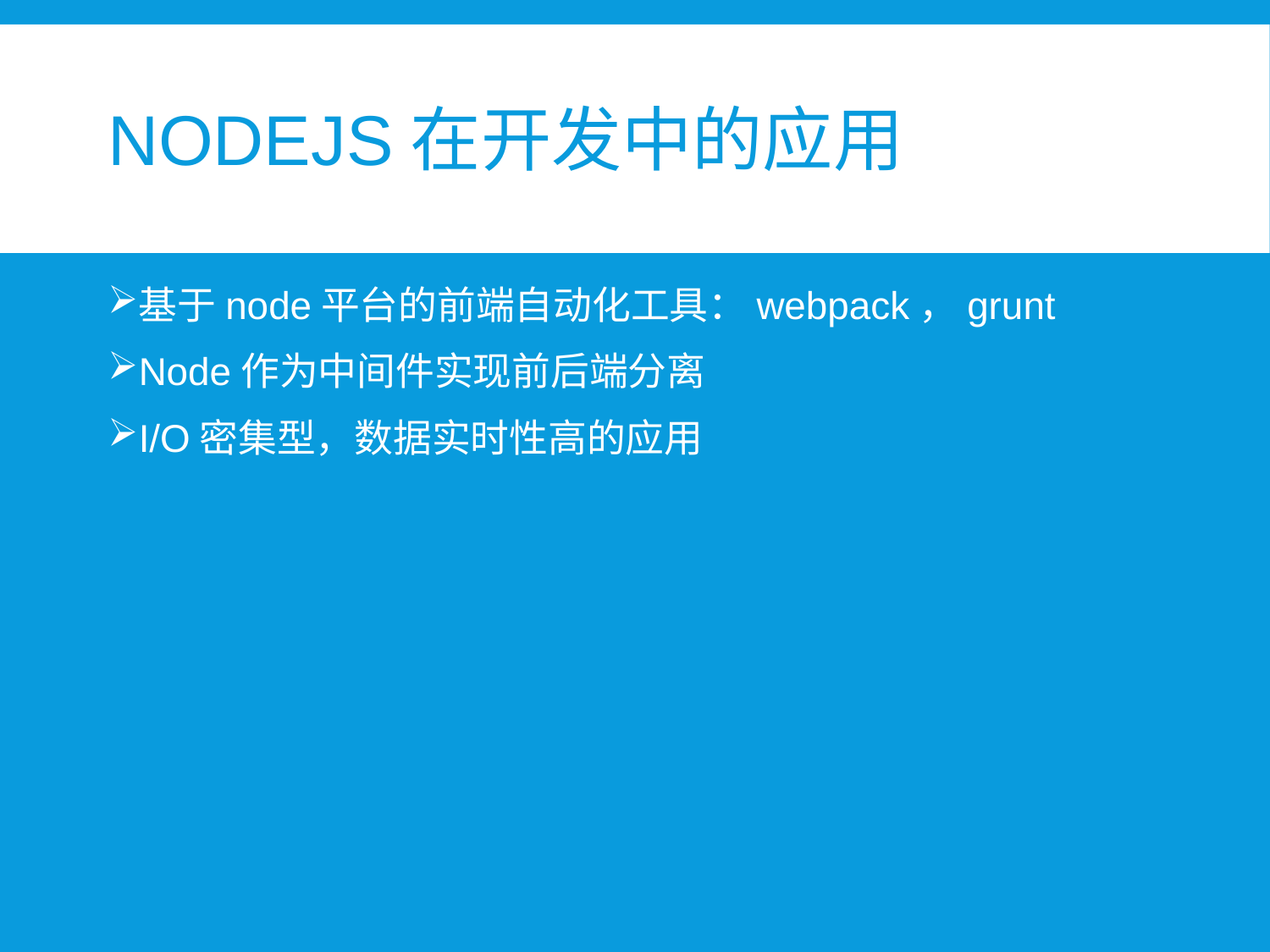

# Nodejs在开发中的应用
基于node平台的前端自动化工具：webpack，grunt
Node作为中间件实现前后端分离
I/O密集型，数据实时性高的应用